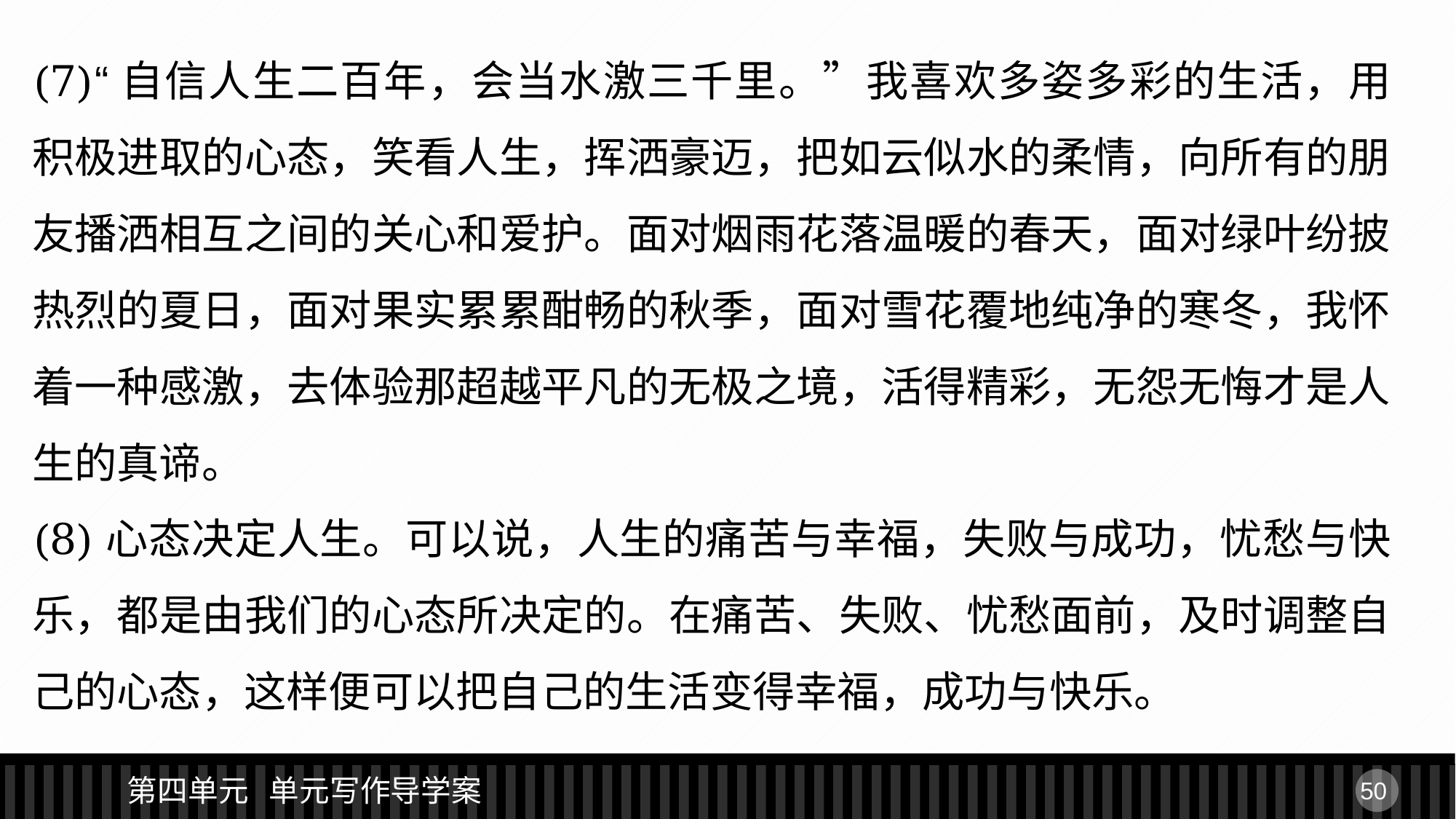

(7)“自信人生二百年，会当水激三千里。”我喜欢多姿多彩的生活，用积极进取的心态，笑看人生，挥洒豪迈，把如云似水的柔情，向所有的朋友播洒相互之间的关心和爱护。面对烟雨花落温暖的春天，面对绿叶纷披热烈的夏日，面对果实累累酣畅的秋季，面对雪花覆地纯净的寒冬，我怀着一种感激，去体验那超越平凡的无极之境，活得精彩，无怨无悔才是人生的真谛。
(8)心态决定人生。可以说，人生的痛苦与幸福，失败与成功，忧愁与快乐，都是由我们的心态所决定的。在痛苦、失败、忧愁面前，及时调整自己的心态，这样便可以把自己的生活变得幸福，成功与快乐。